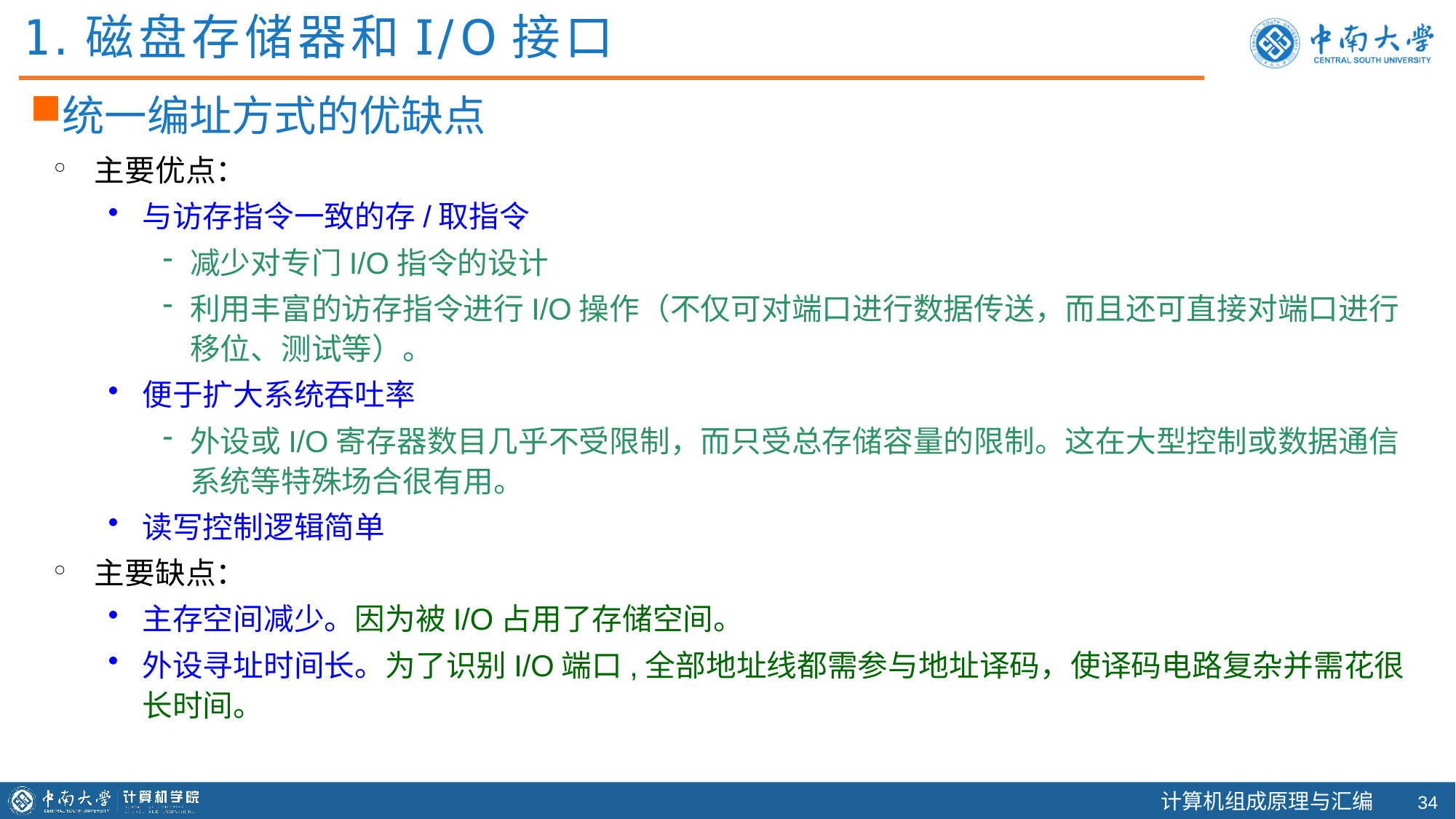

1.磁盘存储器和I/O接口

统一编址方式的优缺点
主要优点：
与访存指令一致的存/取指令
减少对专门I/O指令的设计
利用丰富的访存指令进行I/O操作（不仅可对端口进行数据传送，而且还可直接对端口进行移位、测试等）。
便于扩大系统吞吐率
外设或I/O寄存器数目几乎不受限制，而只受总存储容量的限制。这在大型控制或数据通信系统等特殊场合很有用。
读写控制逻辑简单
主要缺点：
主存空间减少。因为被I/O占用了存储空间。
外设寻址时间长。为了识别I/O端口,全部地址线都需参与地址译码，使译码电路复杂并需花很长时间。
34